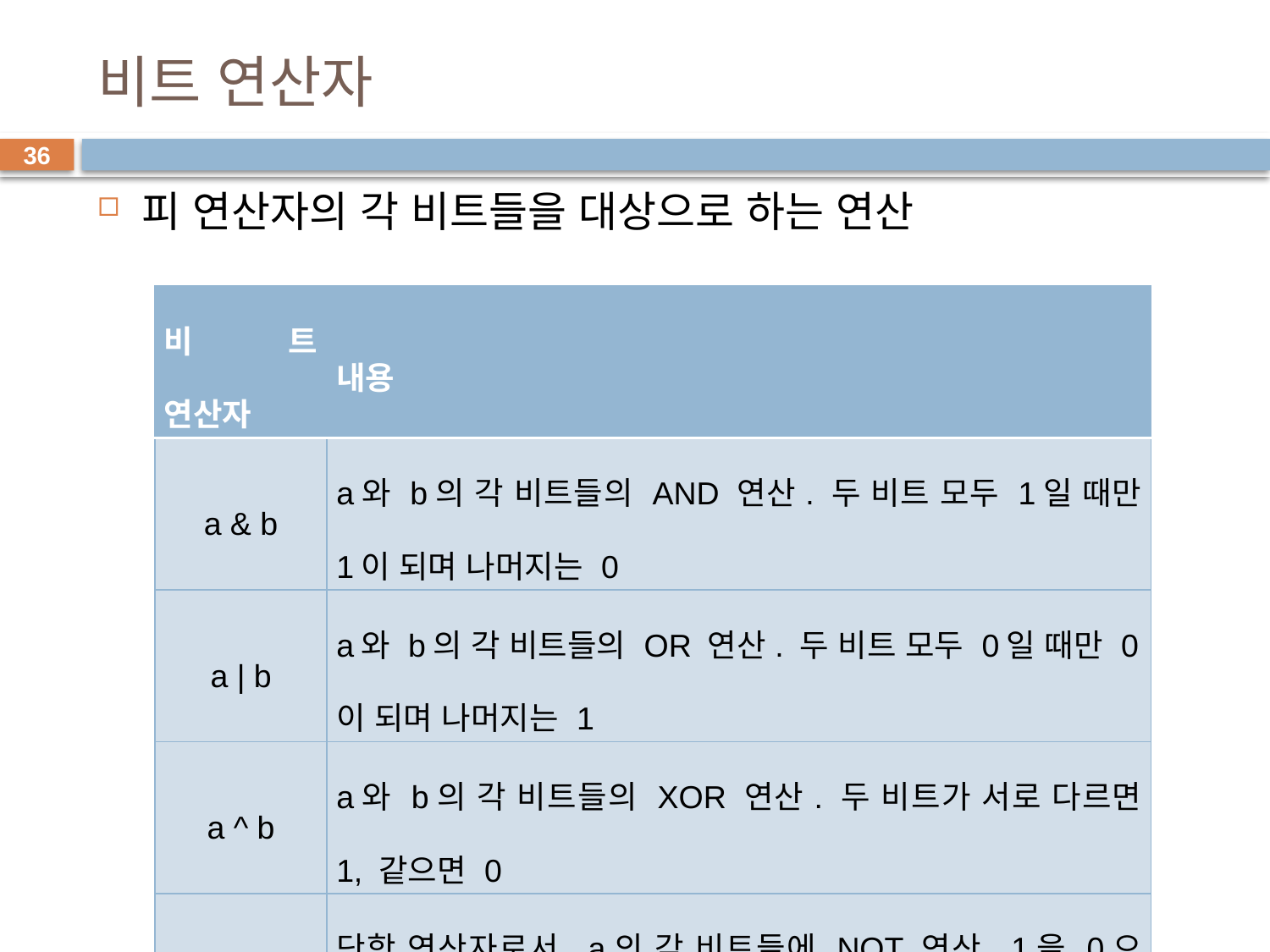

# 비트 연산자
36
피 연산자의 각 비트들을 대상으로 하는 연산
| 비트 연산자 | 내용 |
| --- | --- |
| a & b | a와 b의 각 비트들의 AND 연산. 두 비트 모두 1일 때만 1이 되며 나머지는 0 |
| a | b | a와 b의 각 비트들의 OR 연산. 두 비트 모두 0일 때만 0이 되며 나머지는 1 |
| a ^ b | a와 b의 각 비트들의 XOR 연산. 두 비트가 서로 다르면 1, 같으면 0 |
| ~ a | 단항 연산자로서, a의 각 비트들에 NOT 연산. 1을 0으로, 0을 1로 변환 |